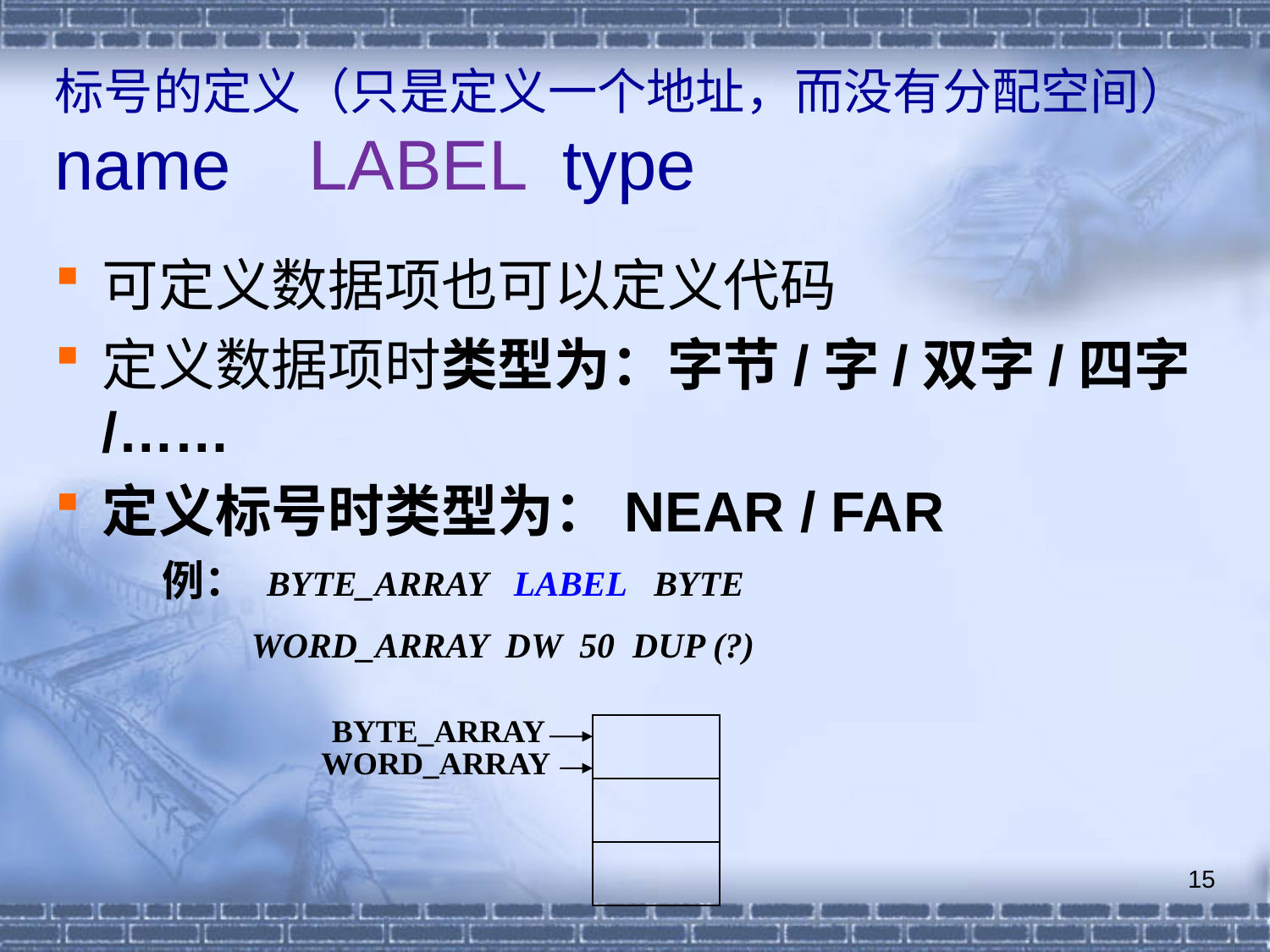

# 标号的定义（只是定义一个地址，而没有分配空间） name	LABEL	type
可定义数据项也可以定义代码
定义数据项时类型为：字节/字/双字/四字/……
定义标号时类型为：NEAR / FAR
例： BYTE_ARRAY   LABEL   BYTE
          WORD_ARRAY  DW  50  DUP (?)
BYTE_ARRAY

WORD_ARRAY

15